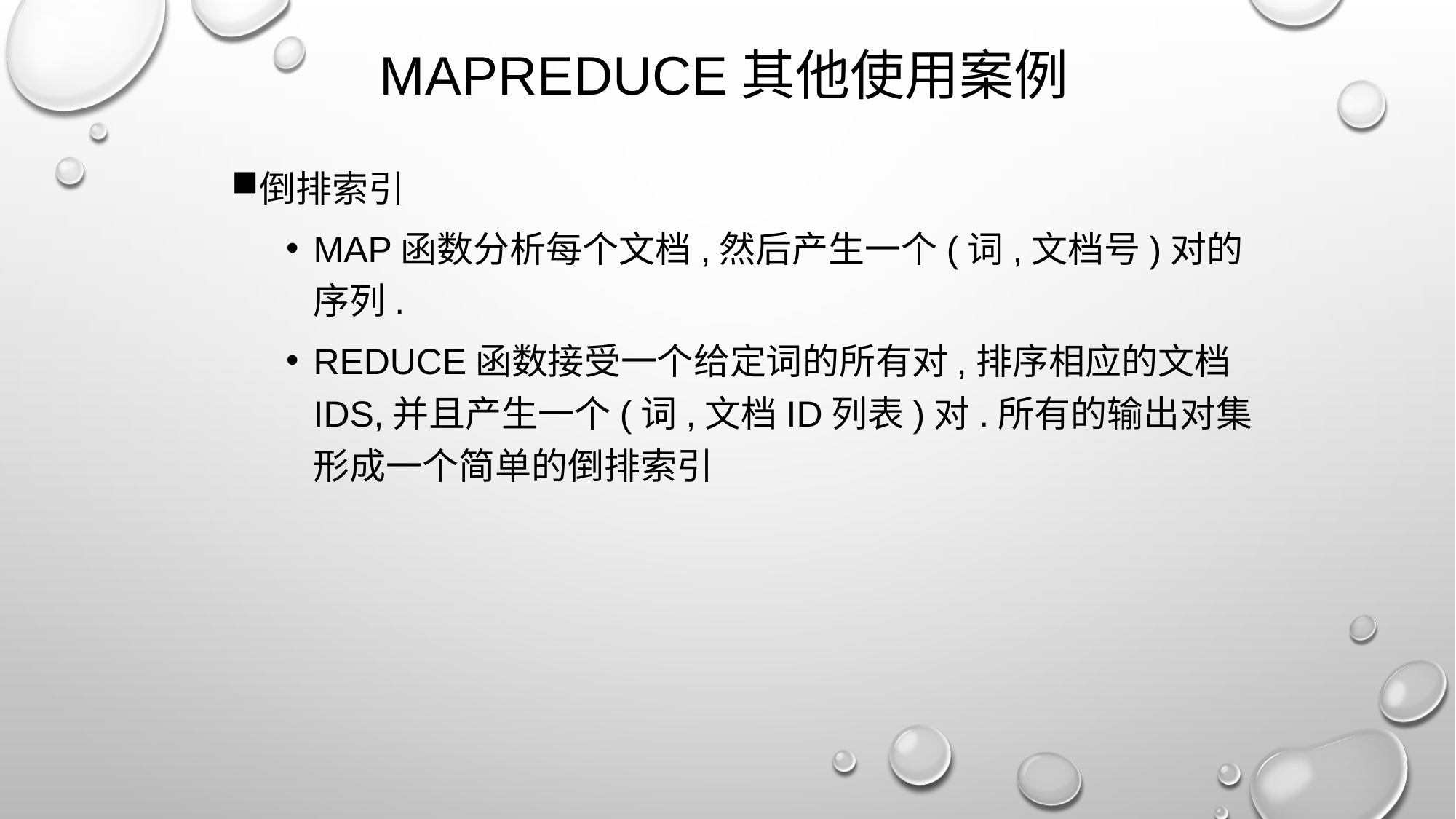

# Mapreduce其他使用案例
倒排索引
map函数分析每个文档,然后产生一个(词,文档号)对的序列.
reduce函数接受一个给定词的所有对,排序相应的文档IDs,并且产生一个(词,文档ID列表)对.所有的输出对集形成一个简单的倒排索引